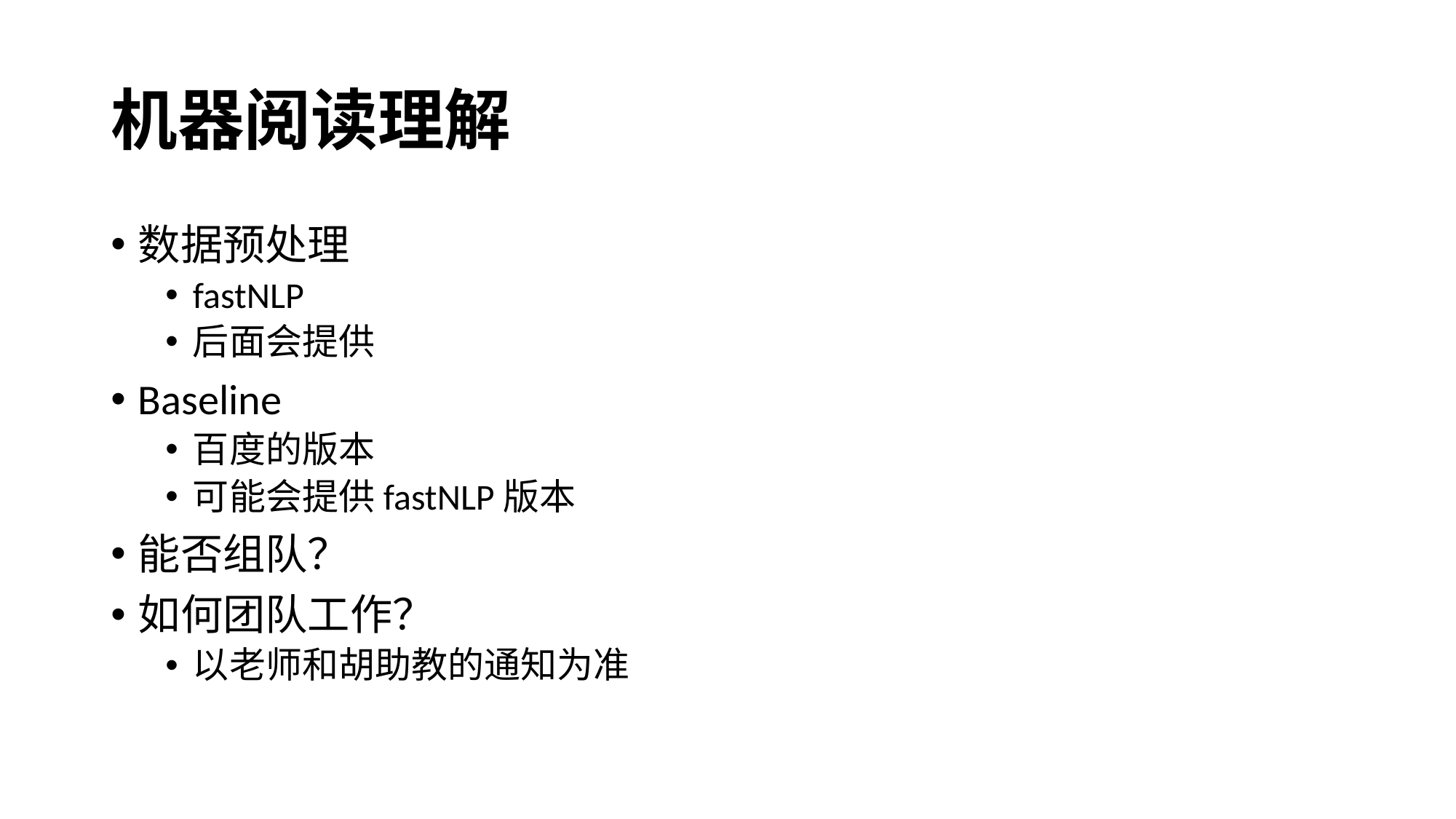

# 机器阅读理解
数据预处理
fastNLP
后面会提供
Baseline
百度的版本
可能会提供fastNLP版本
能否组队？
如何团队工作？
以老师和胡助教的通知为准